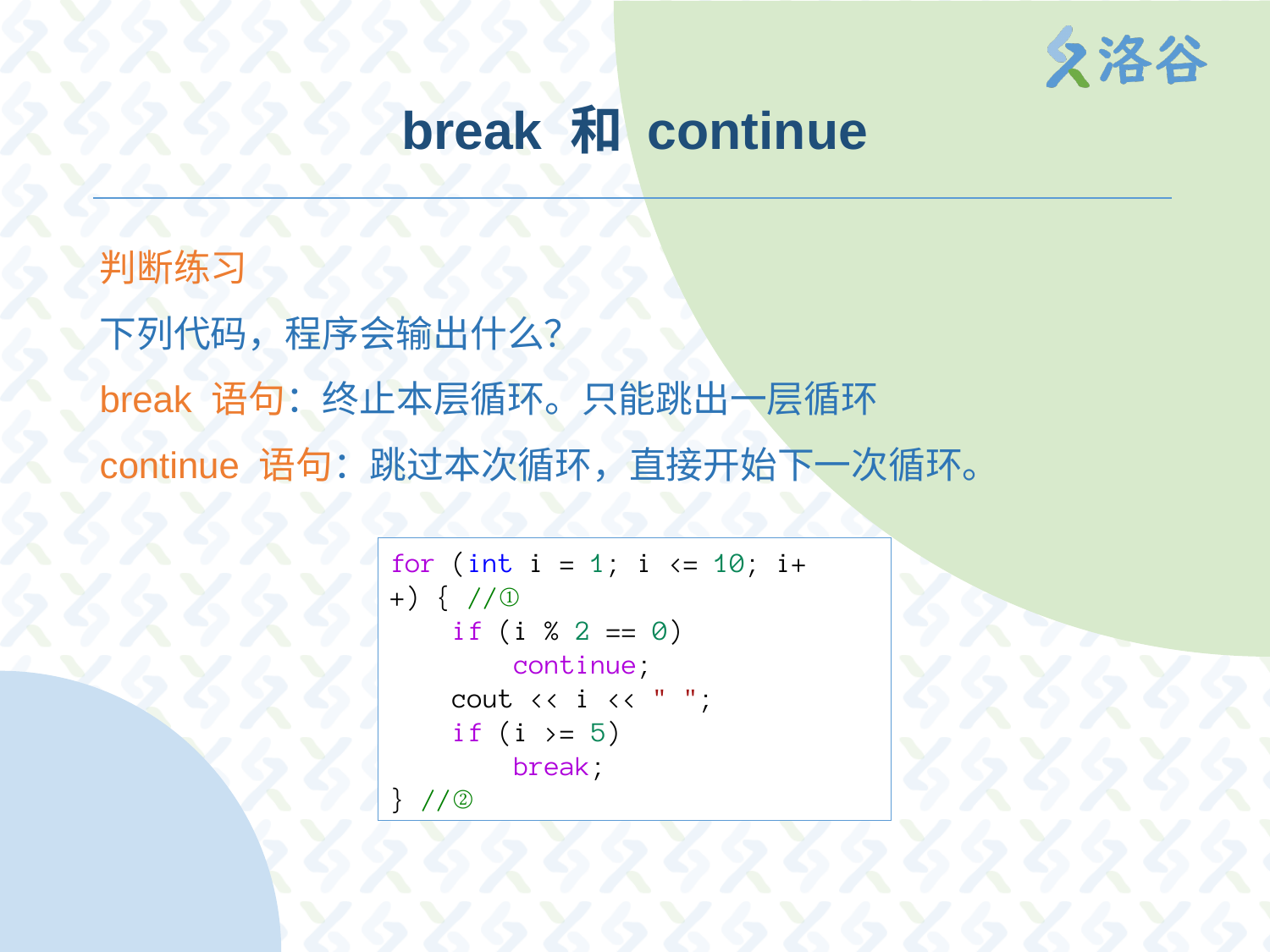

# break 和 continue
判断练习
下列代码，程序会输出什么？
break 语句：终止本层循环。只能跳出一层循环
continue 语句：跳过本次循环，直接开始下一次循环。

for (int i = 1; i <= 10; i++) { //①
    if (i % 2 == 0)
        continue;
    cout << i << " ";
    if (i >= 5)
        break;
} //②